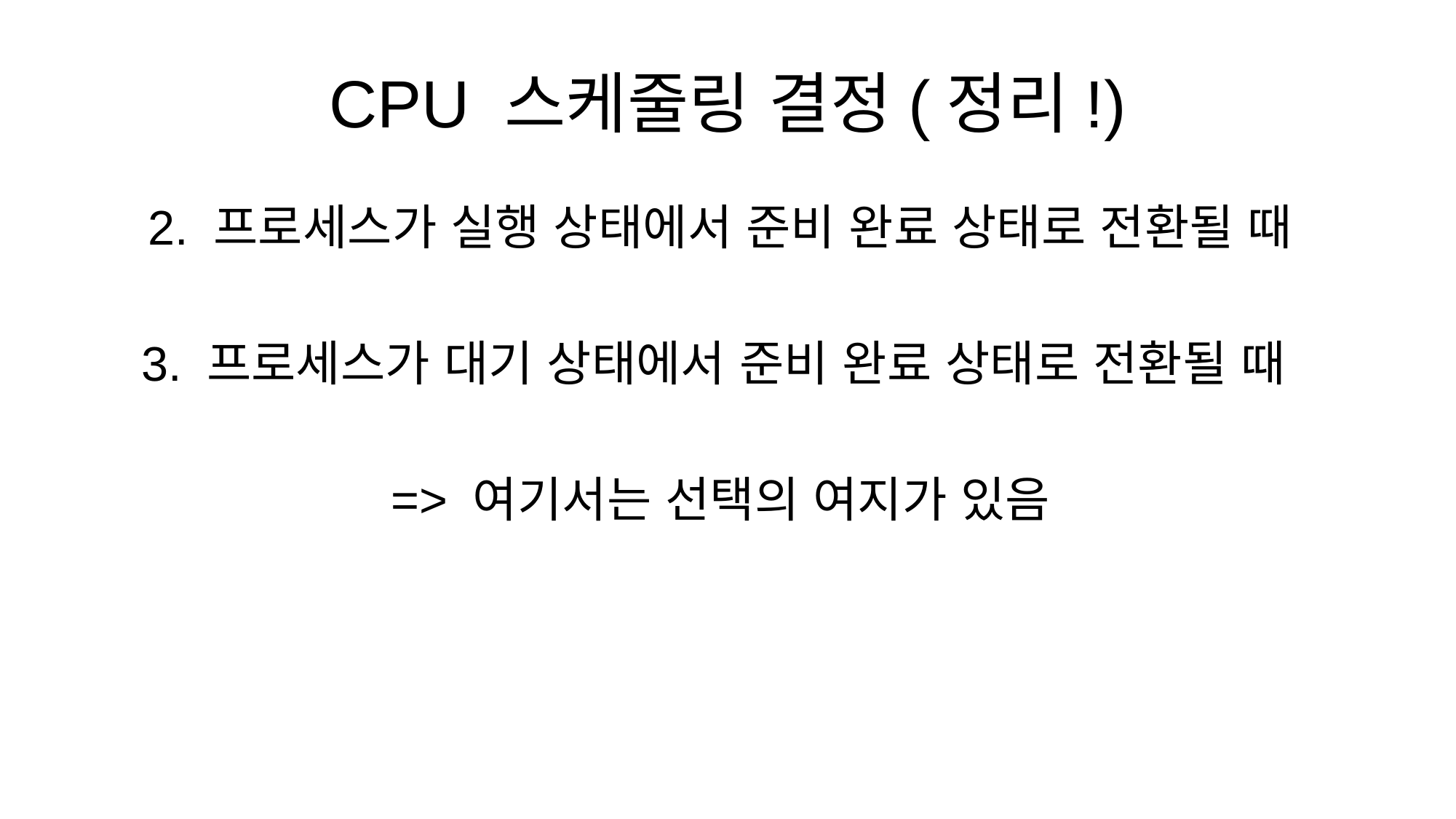

# CPU 스케줄링 결정(정리!)
2. 프로세스가 실행 상태에서 준비 완료 상태로 전환될 때

3. 프로세스가 대기 상태에서 준비 완료 상태로 전환될 때

=> 여기서는 선택의 여지가 있음